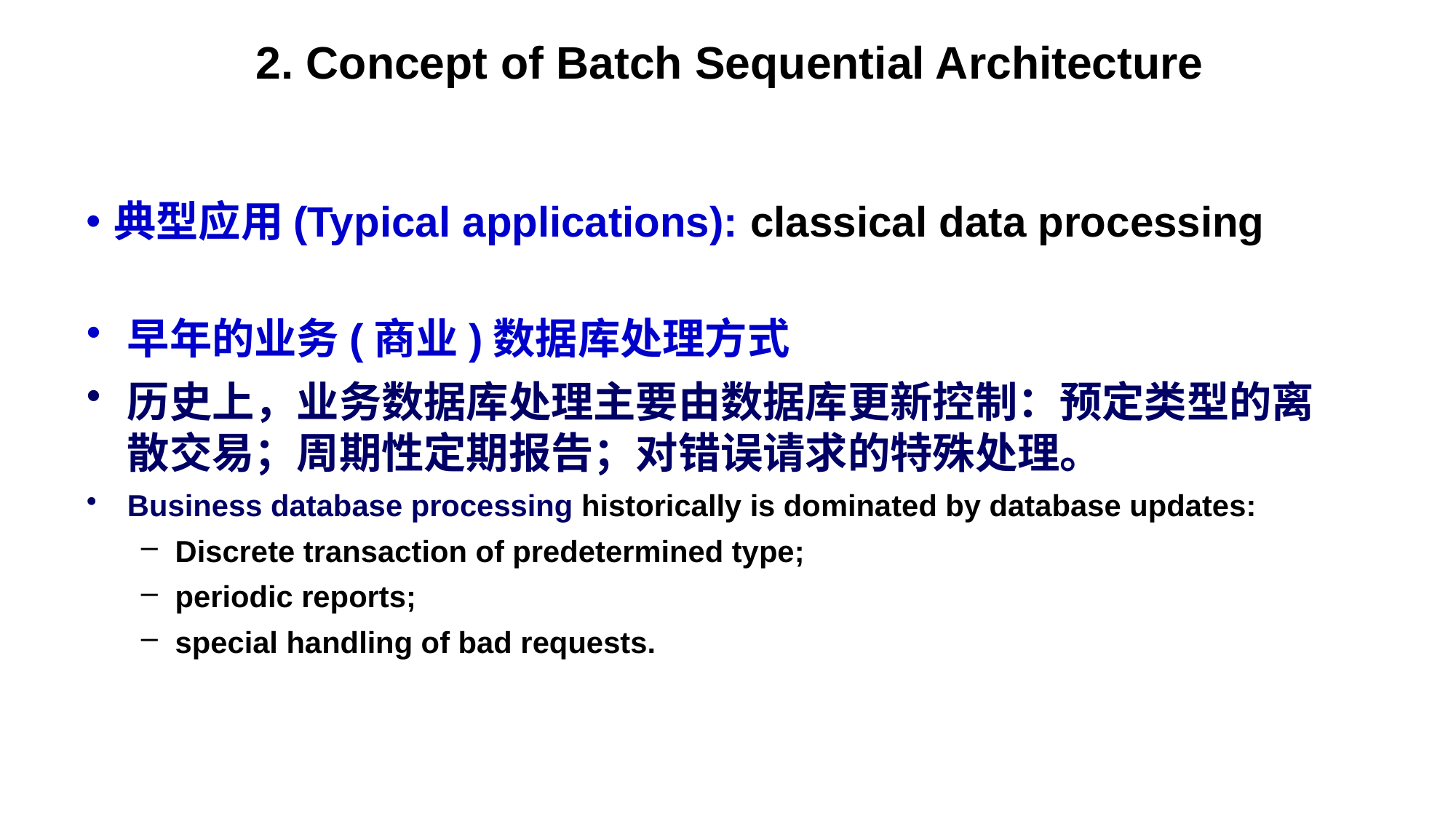

2. Concept of Batch Sequential Architecture
典型应用(Typical applications): classical data processing
早年的业务(商业)数据库处理方式
历史上，业务数据库处理主要由数据库更新控制：预定类型的离散交易；周期性定期报告；对错误请求的特殊处理。
Business database processing historically is dominated by database updates:
Discrete transaction of predetermined type;
periodic reports;
special handling of bad requests.